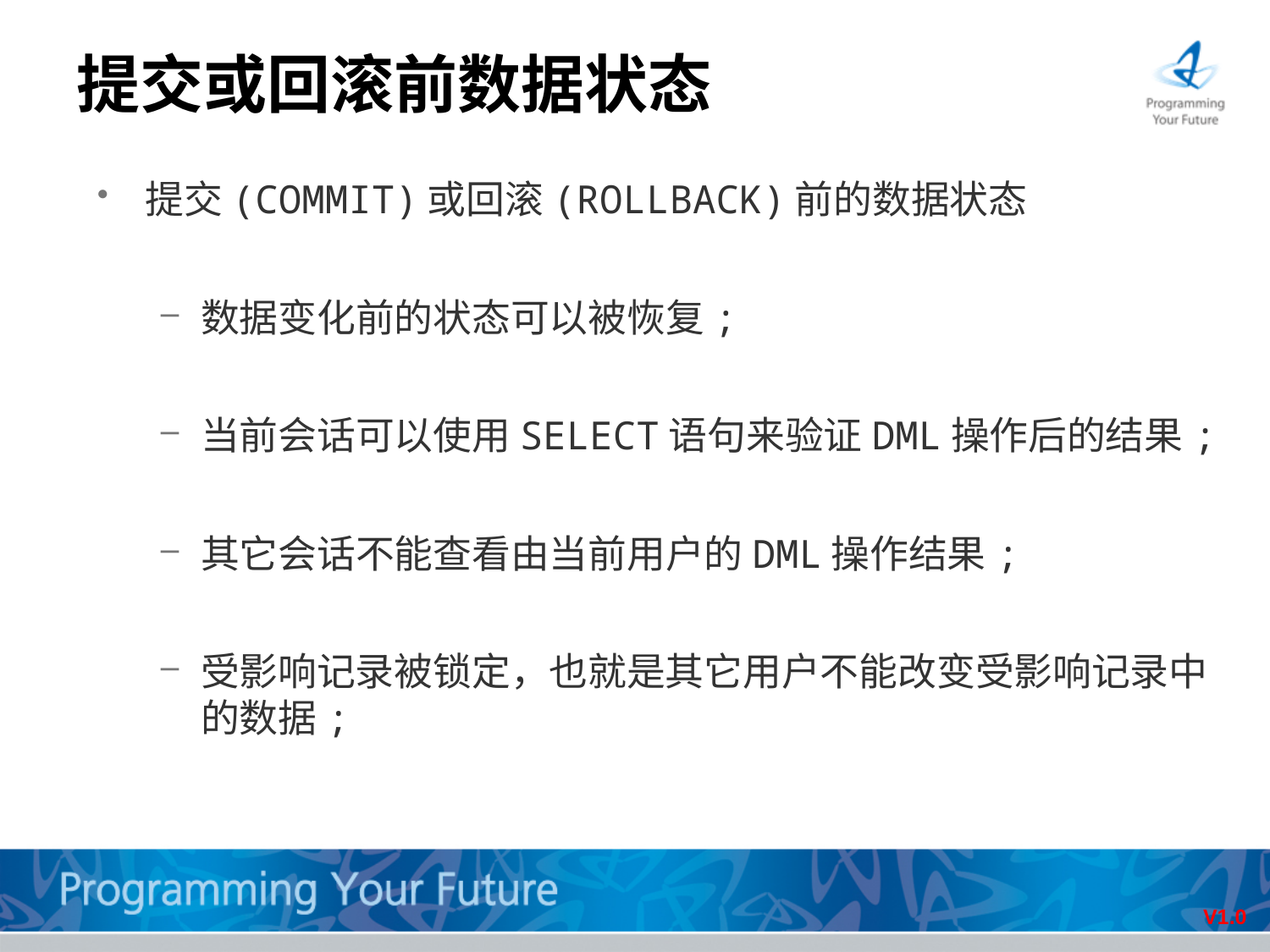

# 提交或回滚前数据状态
提交(COMMIT)或回滚(ROLLBACK)前的数据状态

数据变化前的状态可以被恢复;

当前会话可以使用SELECT语句来验证DML操作后的结果;

其它会话不能查看由当前用户的DML操作结果;

受影响记录被锁定，也就是其它用户不能改变受影响记录中的数据;